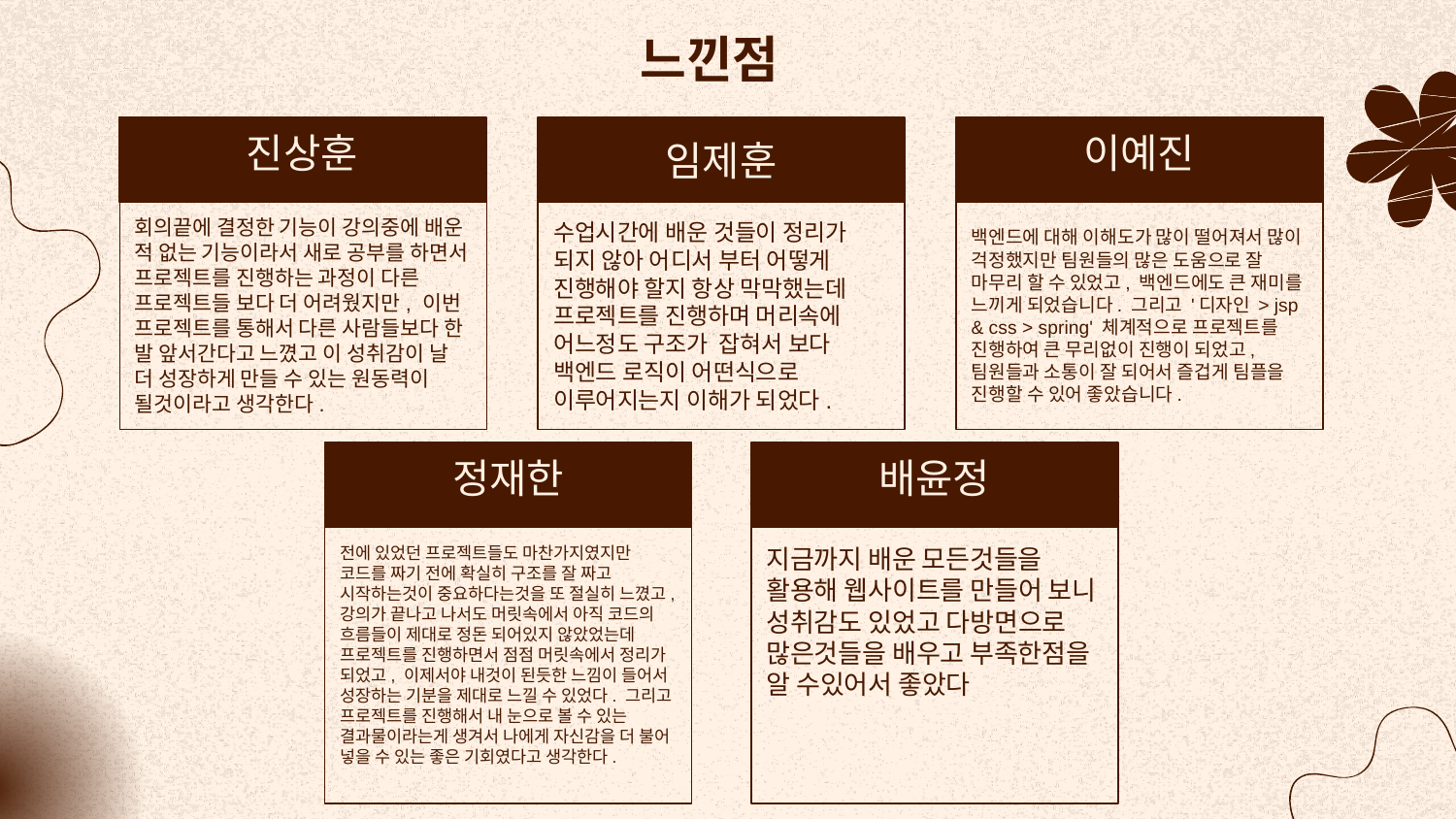

# 느낀점

진상훈

임제훈

이예진
회의끝에 결정한 기능이 강의중에 배운 적 없는 기능이라서 새로 공부를 하면서 프로젝트를 진행하는 과정이 다른 프로젝트들 보다 더 어려웠지만, 이번 프로젝트를 통해서 다른 사람들보다 한 발 앞서간다고 느꼈고 이 성취감이 날 더 성장하게 만들 수 있는 원동력이 될것이라고 생각한다.

수업시간에 배운 것들이 정리가 되지 않아 어디서 부터 어떻게 진행해야 할지 항상 막막했는데 프로젝트를 진행하며 머리속에 어느정도 구조가  잡혀서 보다 백엔드 로직이 어떤식으로 이루어지는지 이해가 되었다.

백엔드에 대해 이해도가 많이 떨어져서 많이 걱정했지만 팀원들의 많은 도움으로 잘 마무리 할 수 있었고, 백엔드에도 큰 재미를 느끼게 되었습니다. 그리고 '디자인 > jsp & css > spring' 체계적으로 프로젝트를 진행하여 큰 무리없이 진행이 되었고, 팀원들과 소통이 잘 되어서 즐겁게 팀플을 진행할 수 있어 좋았습니다.

정재한

배윤정

전에 있었던 프로젝트들도 마찬가지였지만 코드를 짜기 전에 확실히 구조를 잘 짜고 시작하는것이 중요하다는것을 또 절실히 느꼈고, 강의가 끝나고 나서도 머릿속에서 아직 코드의 흐름들이 제대로 정돈 되어있지 않았었는데 프로젝트를 진행하면서 점점 머릿속에서 정리가 되었고, 이제서야 내것이 된듯한 느낌이 들어서 성장하는 기분을 제대로 느낄 수 있었다. 그리고 프로젝트를 진행해서 내 눈으로 볼 수 있는 결과물이라는게 생겨서 나에게 자신감을 더 불어 넣을 수 있는 좋은 기회였다고 생각한다.

지금까지 배운 모든것들을 활용해 웹사이트를 만들어 보니 성취감도 있었고 다방면으로 많은것들을 배우고 부족한점을 알 수있어서 좋았다